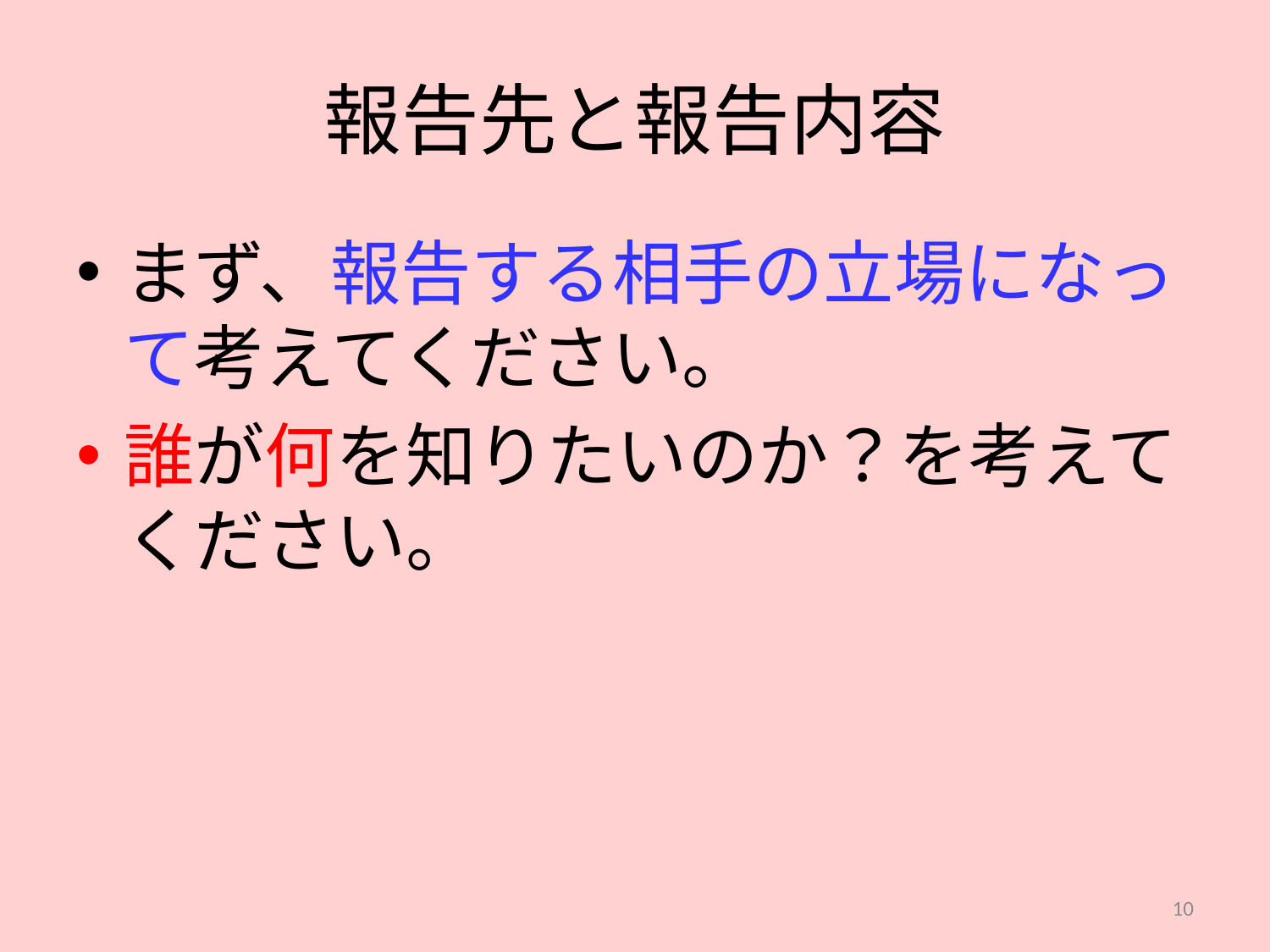

# 報告先と報告内容
まず、報告する相手の立場になって考えてください。
誰が何を知りたいのか？を考えてください。

10